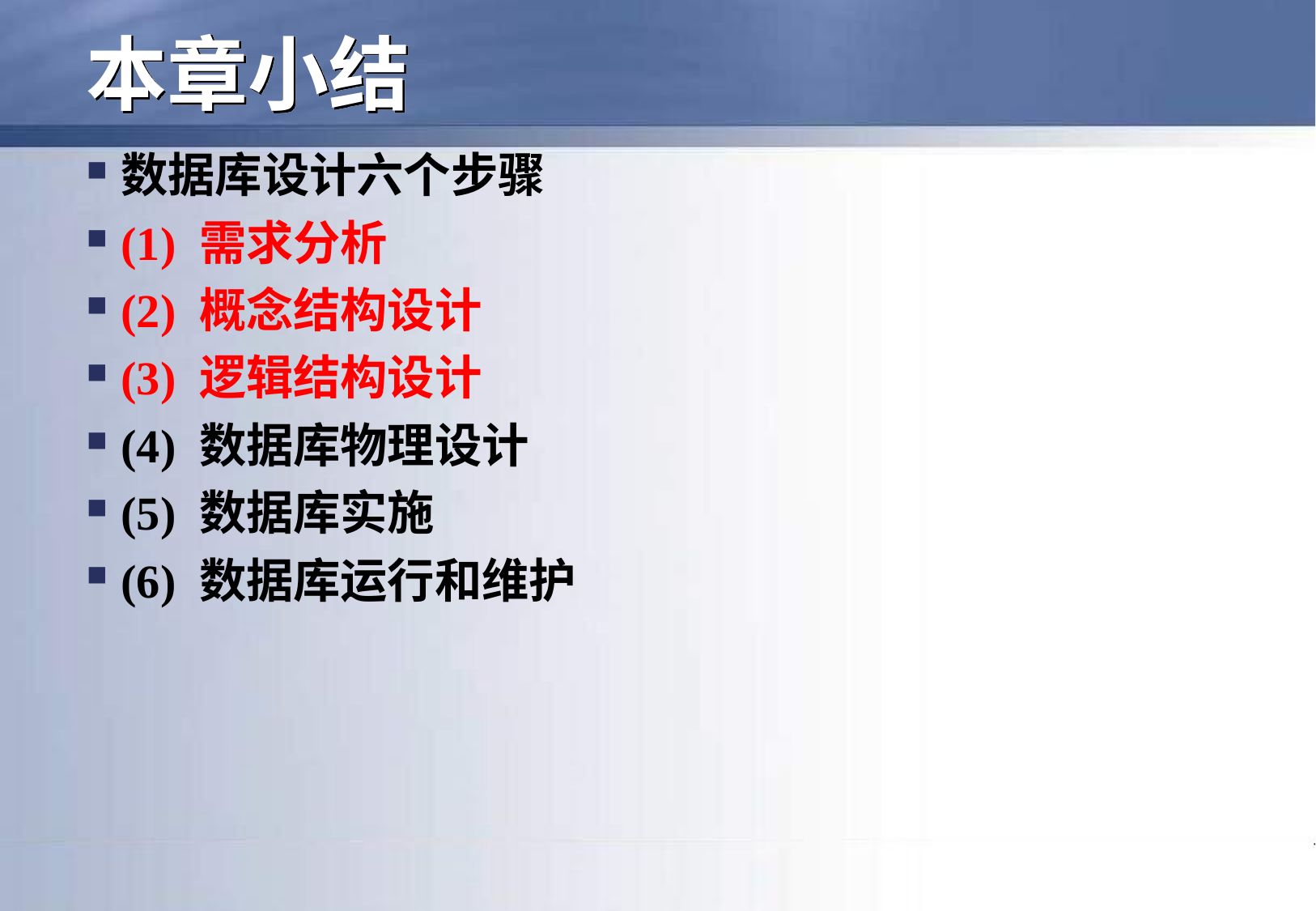

# 本章小结
数据库设计六个步骤
(1) 需求分析
(2) 概念结构设计
(3) 逻辑结构设计
(4) 数据库物理设计
(5) 数据库实施
(6) 数据库运行和维护

69